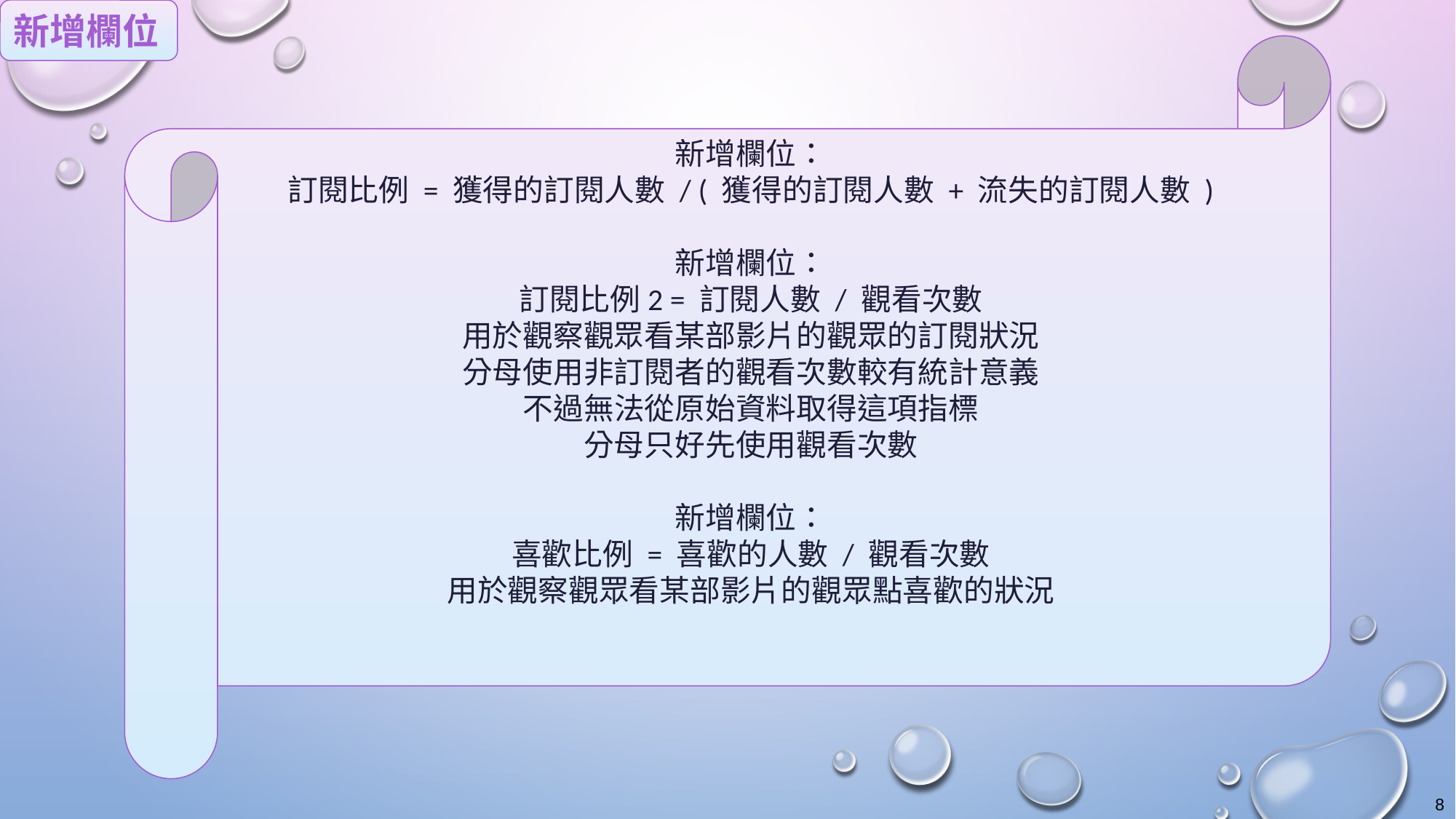

新增欄位
新增欄位：
訂閱比例 = 獲得的訂閱人數 / ( 獲得的訂閱人數 + 流失的訂閱人數 )

新增欄位：
訂閱比例2 = 訂閱人數 / 觀看次數
用於觀察觀眾看某部影片的觀眾的訂閱狀況
分母使用非訂閱者的觀看次數較有統計意義
不過無法從原始資料取得這項指標
分母只好先使用觀看次數

新增欄位：
喜歡比例 = 喜歡的人數 / 觀看次數
用於觀察觀眾看某部影片的觀眾點喜歡的狀況

8